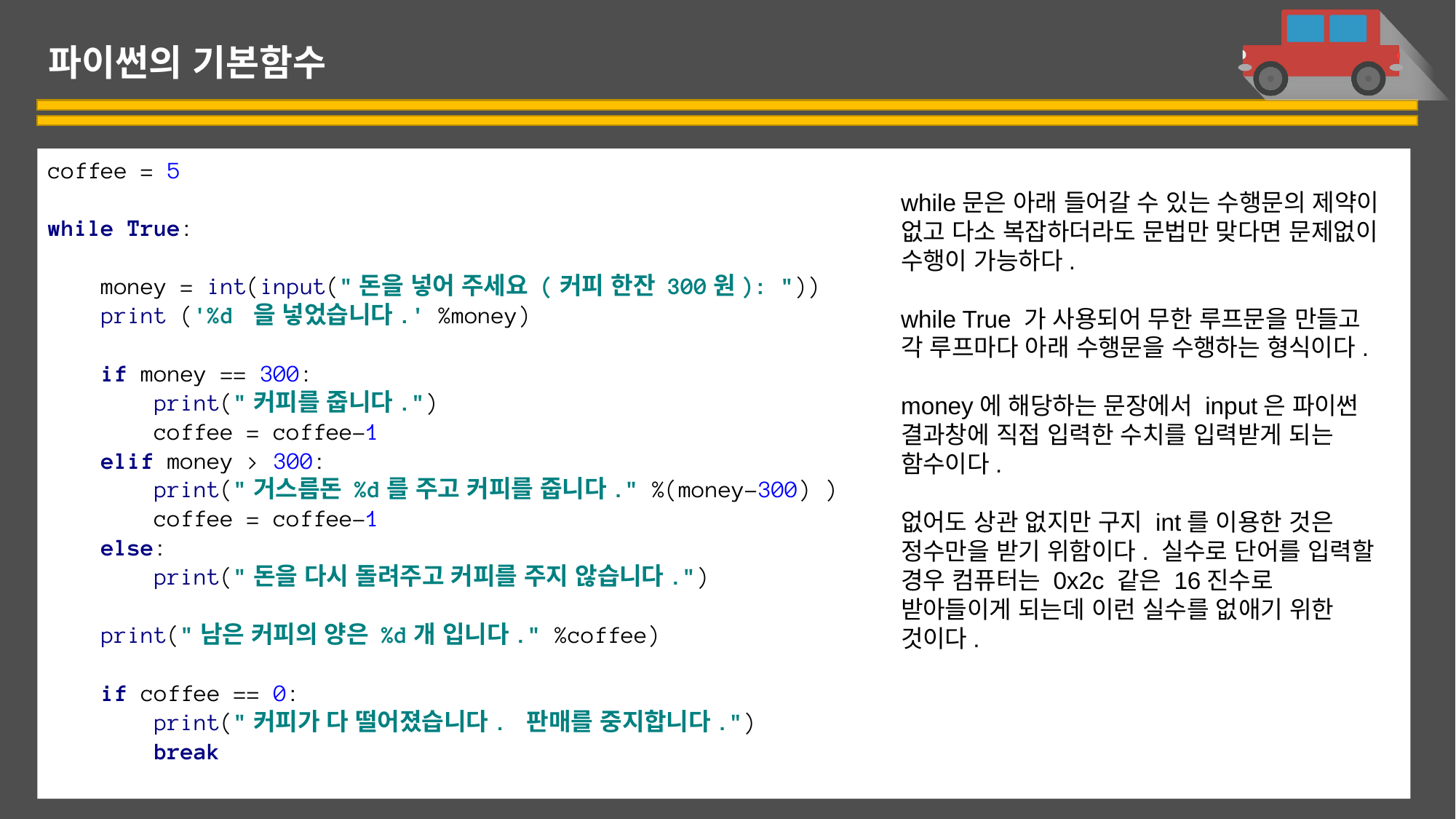

# 파이썬의 기본함수

coffee = 5
while True:
    money = int(input("돈을 넣어 주세요 (커피 한잔 300원): "))
    print ('%d 을 넣었습니다.' %money)
    if money == 300:
        print("커피를 줍니다.")
        coffee = coffee-1
    elif money > 300:
        print("거스름돈 %d를 주고 커피를 줍니다." %(money-300) )
        coffee = coffee-1
    else:
        print("돈을 다시 돌려주고 커피를 주지 않습니다.")
    print("남은 커피의 양은 %d개 입니다." %coffee)
    if coffee == 0:
        print("커피가 다 떨어졌습니다. 판매를 중지합니다.")
        break
while문은 아래 들어갈 수 있는 수행문의 제약이 없고 다소 복잡하더라도 문법만 맞다면 문제없이 수행이 가능하다.

while True 가 사용되어 무한 루프문을 만들고 각 루프마다 아래 수행문을 수행하는 형식이다.

money에 해당하는 문장에서 input은 파이썬 결과창에 직접 입력한 수치를 입력받게 되는 함수이다.

없어도 상관 없지만 구지 int를 이용한 것은 정수만을 받기 위함이다. 실수로 단어를 입력할 경우 컴퓨터는 0x2c 같은 16진수로 받아들이게 되는데 이런 실수를 없애기 위한 것이다.